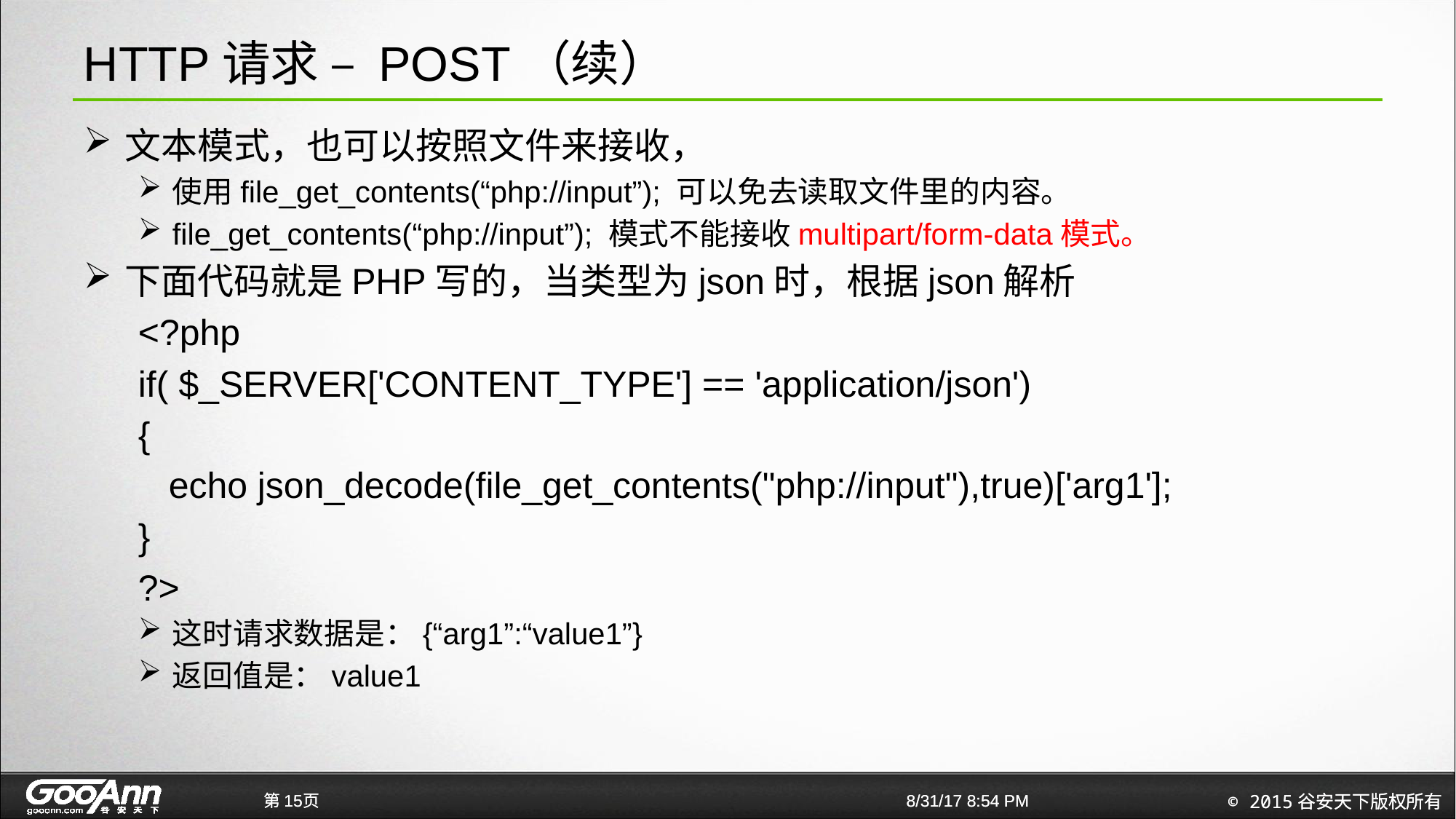

# HTTP请求 – POST（续）
文本模式，也可以按照文件来接收，
使用file_get_contents(“php://input”); 可以免去读取文件里的内容。
file_get_contents(“php://input”); 模式不能接收multipart/form-data模式。
下面代码就是PHP写的，当类型为json时，根据json解析
<?php
if( $_SERVER['CONTENT_TYPE'] == 'application/json')
{
   echo json_decode(file_get_contents("php://input"),true)['arg1'];
}
?>
这时请求数据是：{“arg1”:“value1”}
返回值是：value1